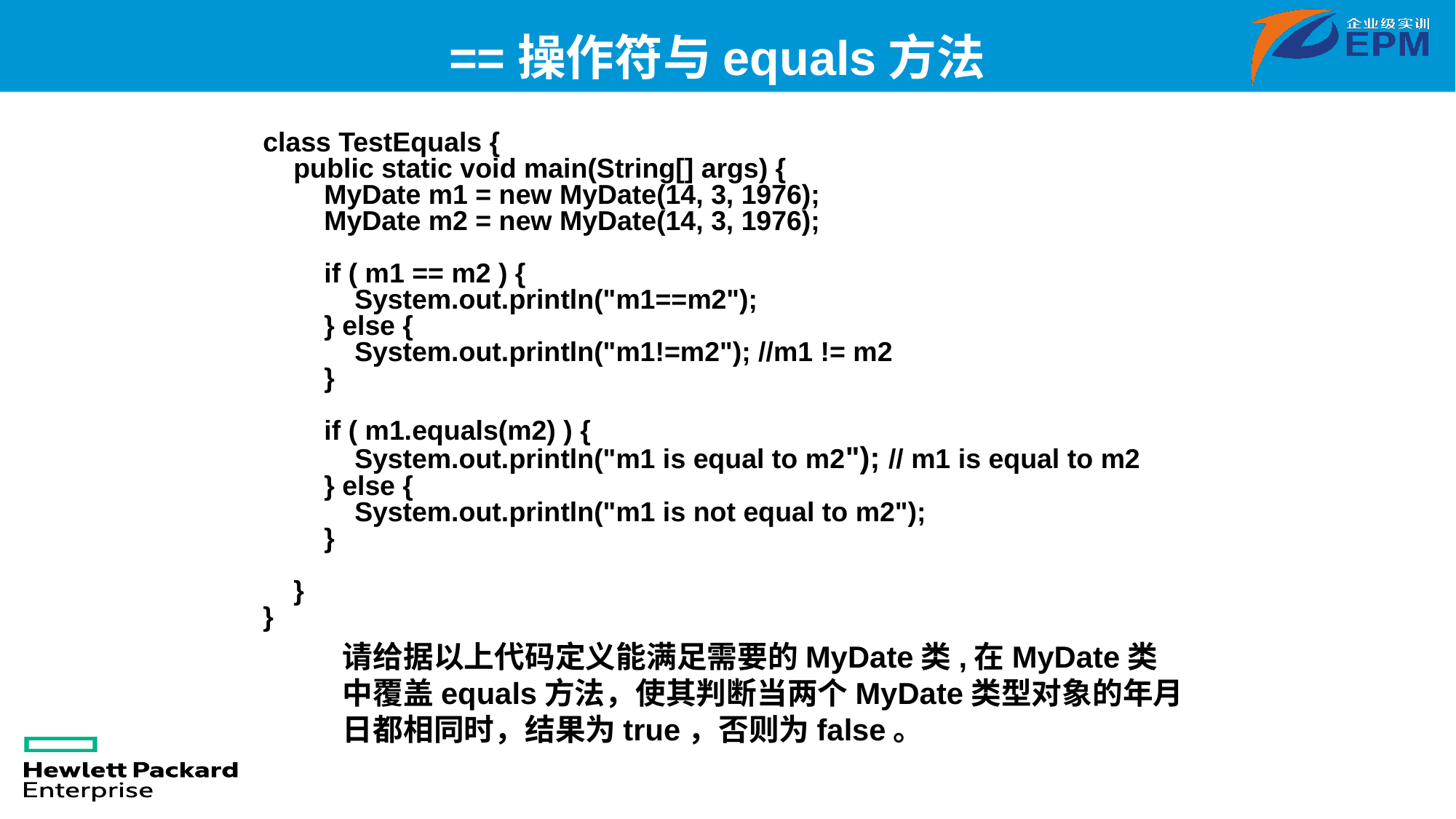

==操作符与equals方法
class TestEquals {
    public static void main(String[] args) {
        MyDate m1 = new MyDate(14, 3, 1976);
        MyDate m2 = new MyDate(14, 3, 1976);

        if ( m1 == m2 ) {
            System.out.println("m1==m2");
        } else {
            System.out.println("m1!=m2"); //m1 != m2
        }

        if ( m1.equals(m2) ) {
            System.out.println("m1 is equal to m2"); // m1 is equal to m2
        } else {
            System.out.println("m1 is not equal to m2");
        }

    }
}
请给据以上代码定义能满足需要的MyDate类,在MyDate类中覆盖equals方法，使其判断当两个MyDate类型对象的年月日都相同时，结果为true，否则为false。